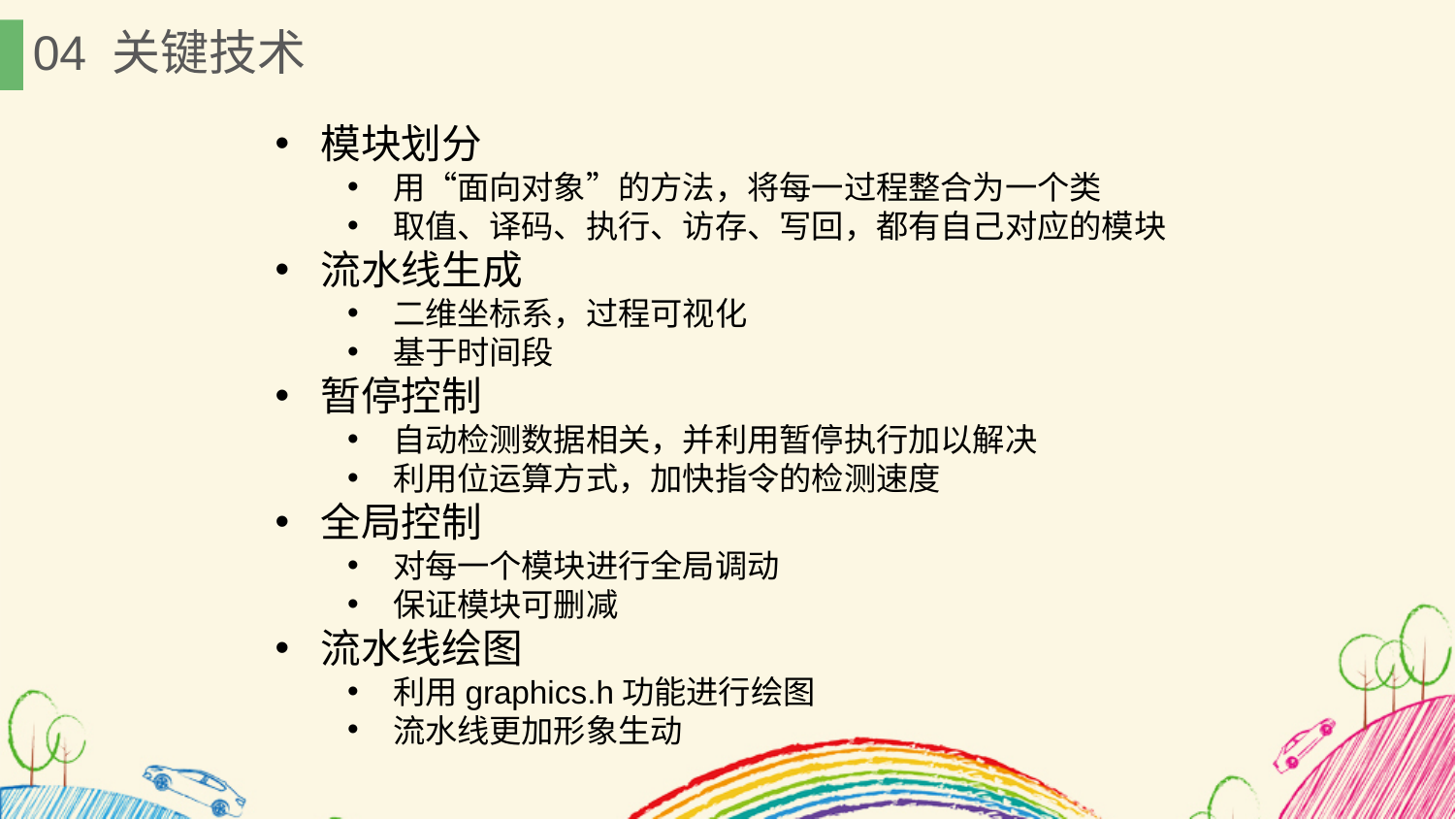

04 关键技术
模块划分
用“面向对象”的方法，将每一过程整合为一个类
取值、译码、执行、访存、写回，都有自己对应的模块
流水线生成
二维坐标系，过程可视化
基于时间段
暂停控制
自动检测数据相关，并利用暂停执行加以解决
利用位运算方式，加快指令的检测速度
全局控制
对每一个模块进行全局调动
保证模块可删减
流水线绘图
利用graphics.h功能进行绘图
流水线更加形象生动